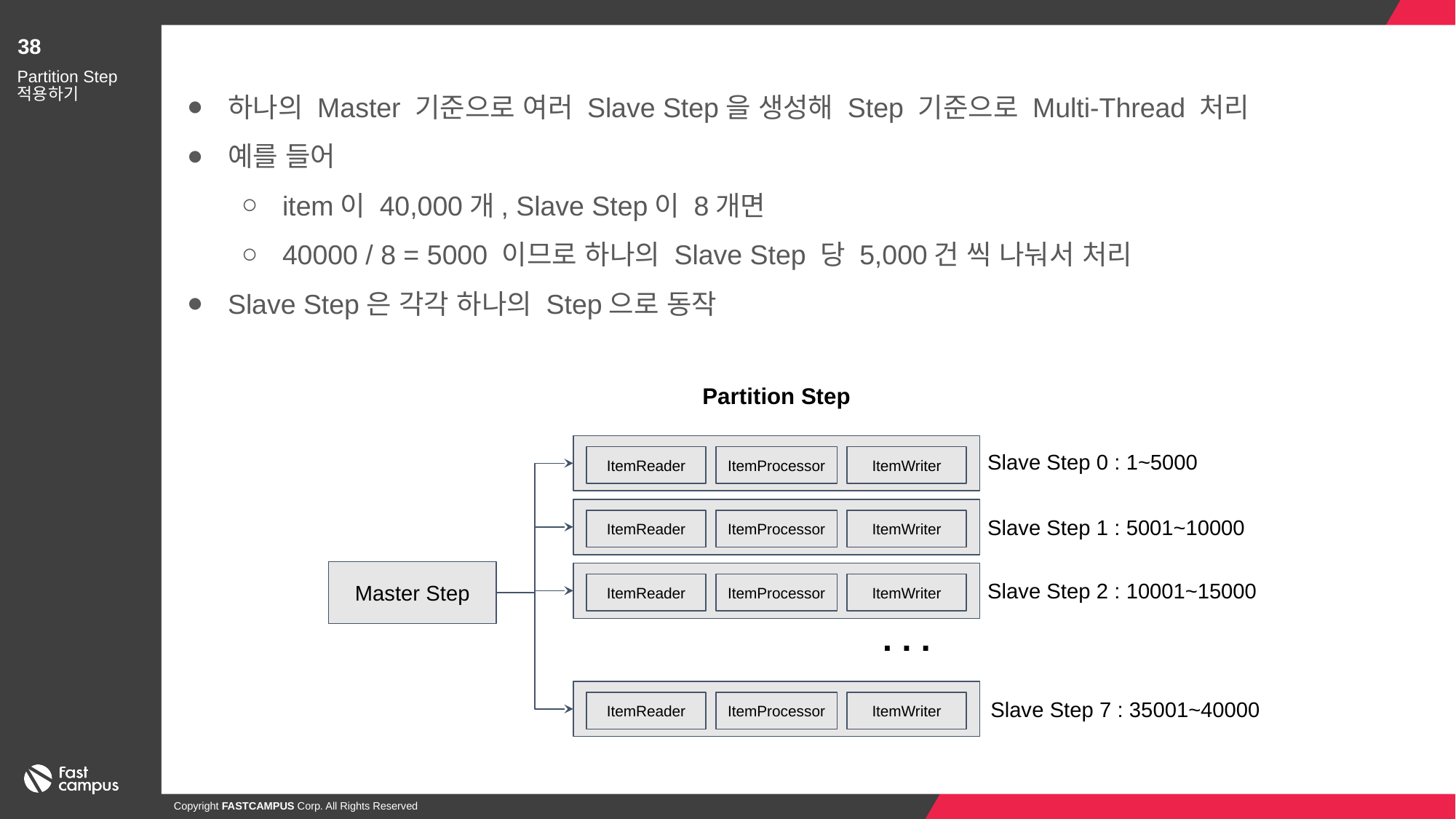

38
하나의 Master 기준으로 여러 Slave Step을 생성해 Step 기준으로 Multi-Thread 처리
예를 들어
item이 40,000개, Slave Step이 8개면
40000 / 8 = 5000 이므로 하나의 Slave Step 당 5,000건 씩 나눠서 처리
Slave Step은 각각 하나의 Step으로 동작
Partition Step 적용하기
Partition Step

Slave Step 0 : 1~5000
ItemReader
ItemProcessor
ItemWriter

Slave Step 1 : 5001~10000
ItemReader
ItemProcessor
ItemWriter
Master Step

Slave Step 2 : 10001~15000
ItemReader
ItemProcessor
ItemWriter
. . .

Slave Step 7 : 35001~40000
ItemReader
ItemProcessor
ItemWriter